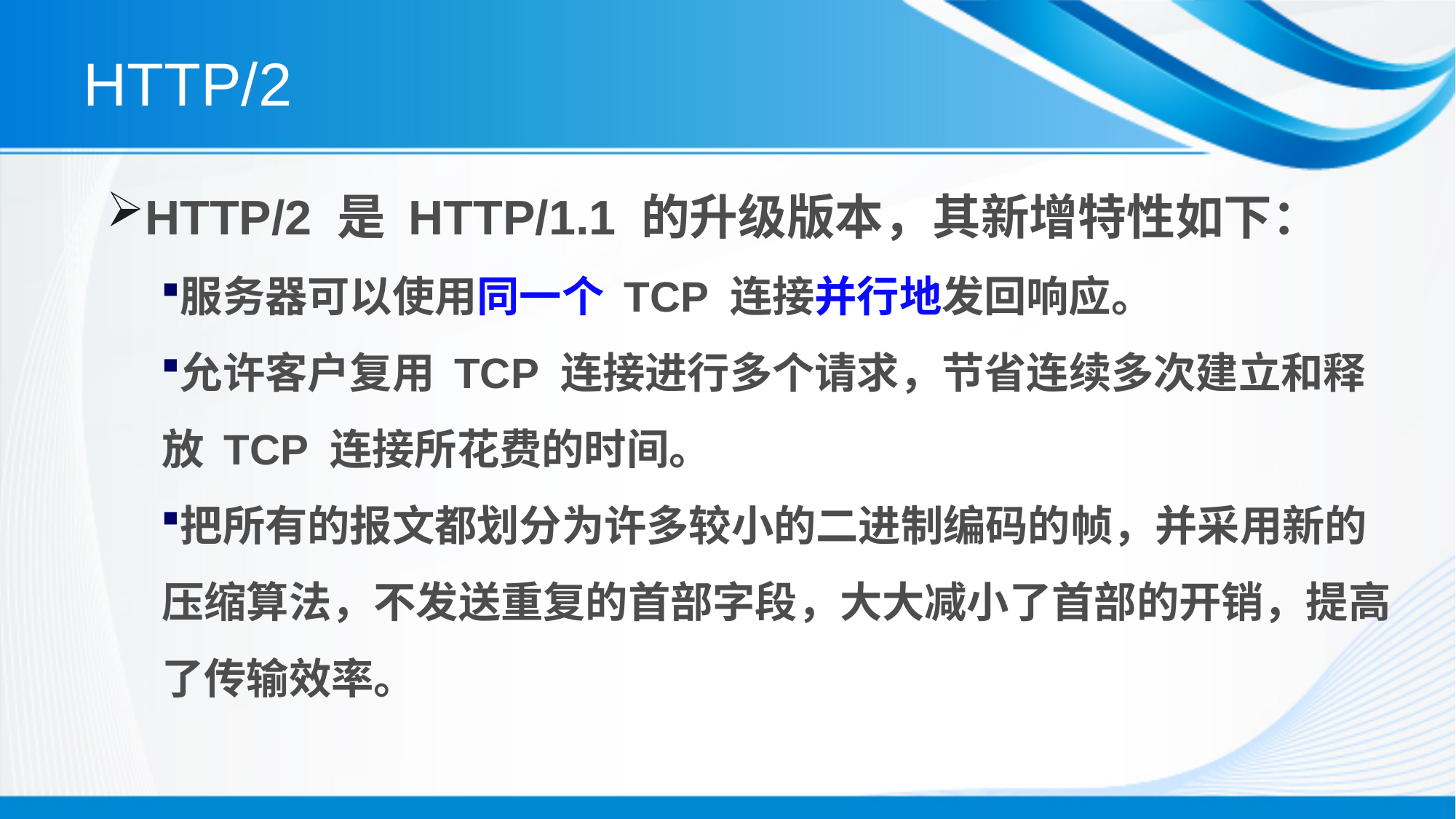

# HTTP/2
HTTP/2 是 HTTP/1.1 的升级版本，其新增特性如下：
服务器可以使用同一个 TCP 连接并行地发回响应。
允许客户复用 TCP 连接进行多个请求，节省连续多次建立和释放 TCP 连接所花费的时间。
把所有的报文都划分为许多较小的二进制编码的帧，并采用新的压缩算法，不发送重复的首部字段，大大减小了首部的开销，提高了传输效率。